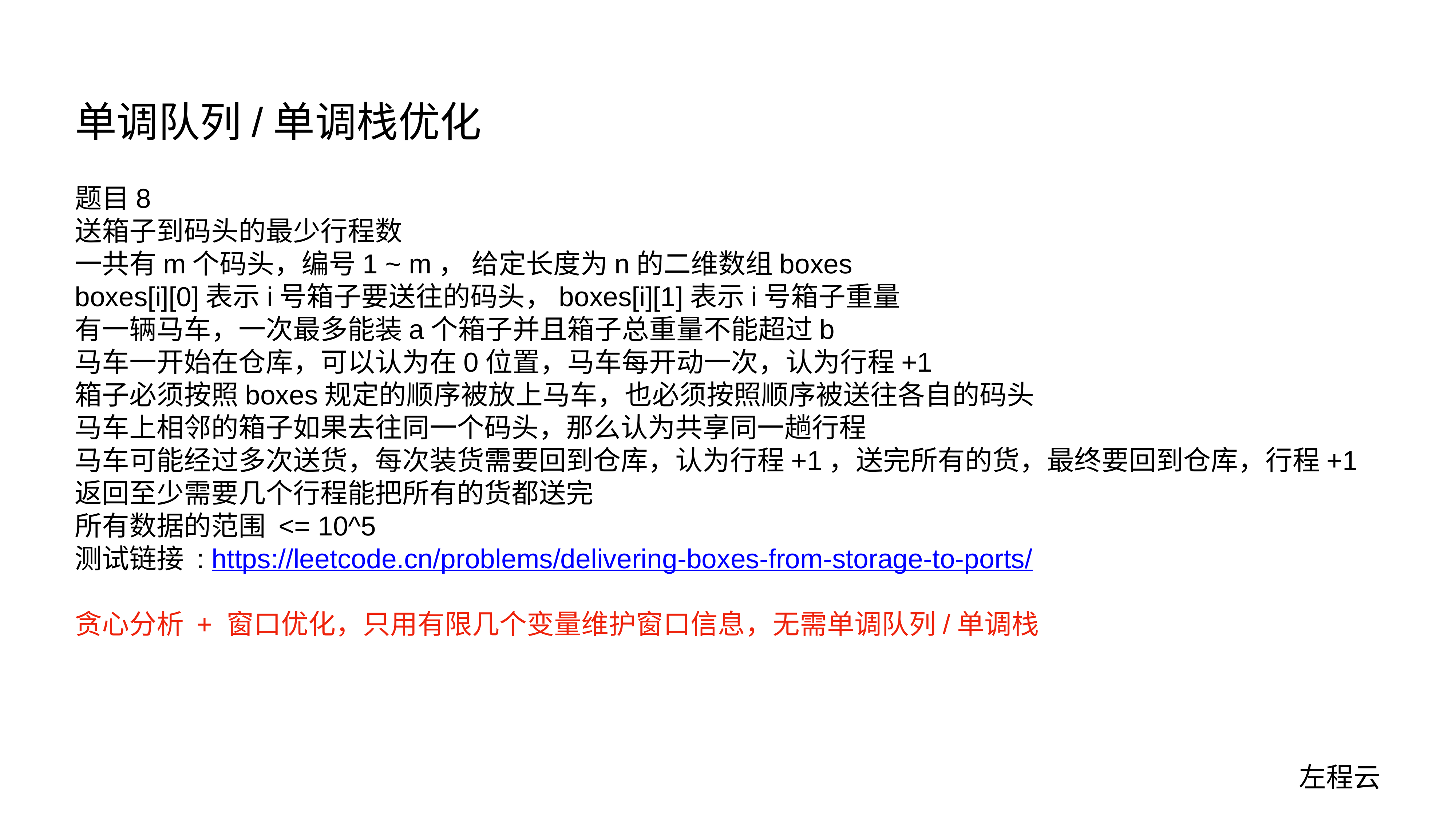

# 单调队列/单调栈优化
题目8
送箱子到码头的最少行程数
一共有m个码头，编号1 ~ m， 给定长度为n的二维数组boxes
boxes[i][0]表示i号箱子要送往的码头，boxes[i][1]表示i号箱子重量
有一辆马车，一次最多能装a个箱子并且箱子总重量不能超过b
马车一开始在仓库，可以认为在0位置，马车每开动一次，认为行程+1
箱子必须按照boxes规定的顺序被放上马车，也必须按照顺序被送往各自的码头
马车上相邻的箱子如果去往同一个码头，那么认为共享同一趟行程
马车可能经过多次送货，每次装货需要回到仓库，认为行程+1，送完所有的货，最终要回到仓库，行程+1
返回至少需要几个行程能把所有的货都送完
所有数据的范围 <= 10^5
测试链接 : https://leetcode.cn/problems/delivering-boxes-from-storage-to-ports/

贪心分析 + 窗口优化，只用有限几个变量维护窗口信息，无需单调队列/单调栈
左程云